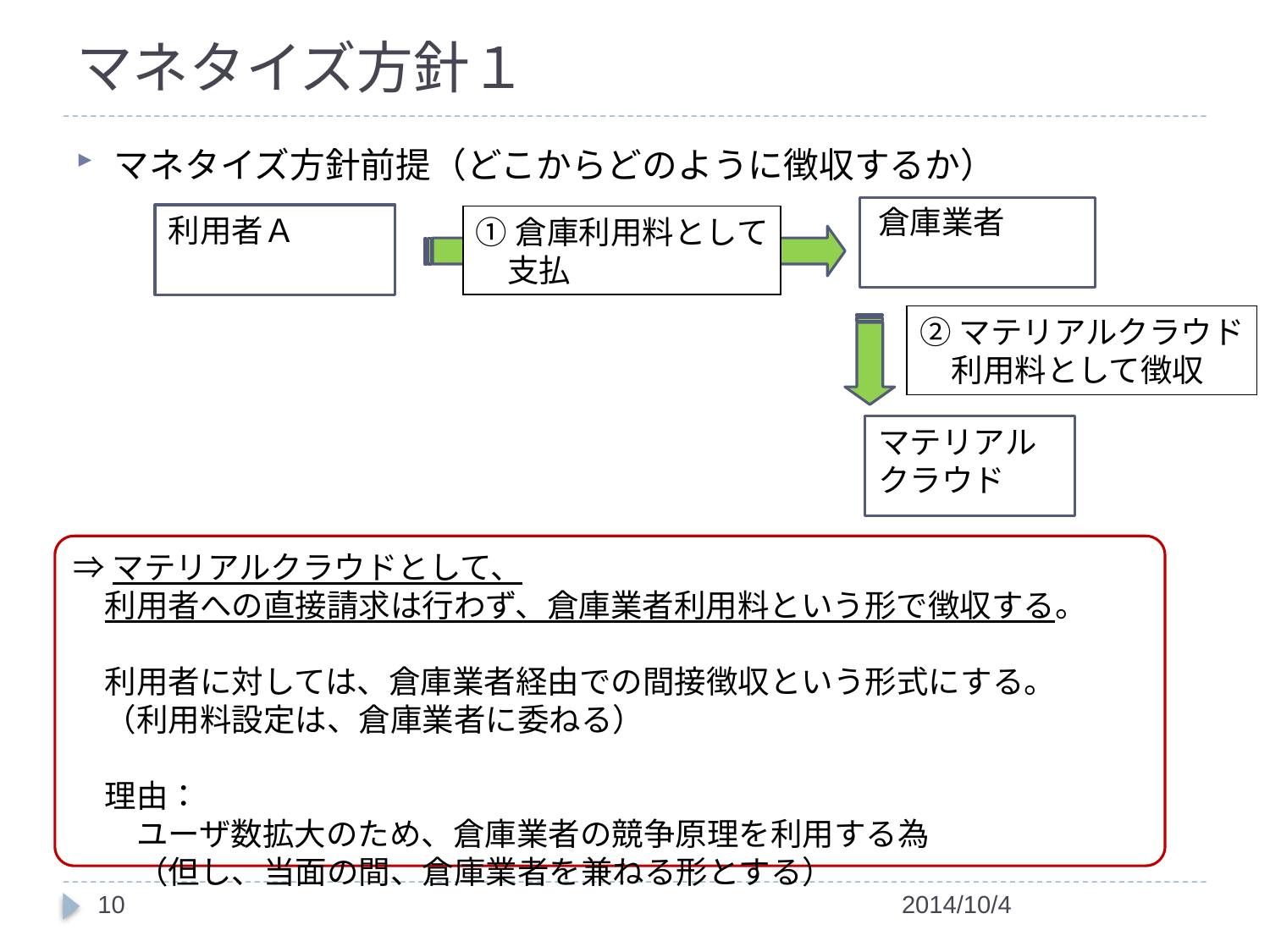

# マネタイズ方針１
マネタイズ方針前提（どこからどのように徴収するか）

倉庫業者

利用者Ａ
①倉庫利用料として
　支払

②マテリアルクラウド
　利用料として徴収

マテリアル
クラウド
⇒マテリアルクラウドとして、
　利用者への直接請求は行わず、倉庫業者利用料という形で徴収する。
　利用者に対しては、倉庫業者経由での間接徴収という形式にする。
　（利用料設定は、倉庫業者に委ねる）

　理由：
　　ユーザ数拡大のため、倉庫業者の競争原理を利用する為
　　（但し、当面の間、倉庫業者を兼ねる形とする）
10
2014/10/4